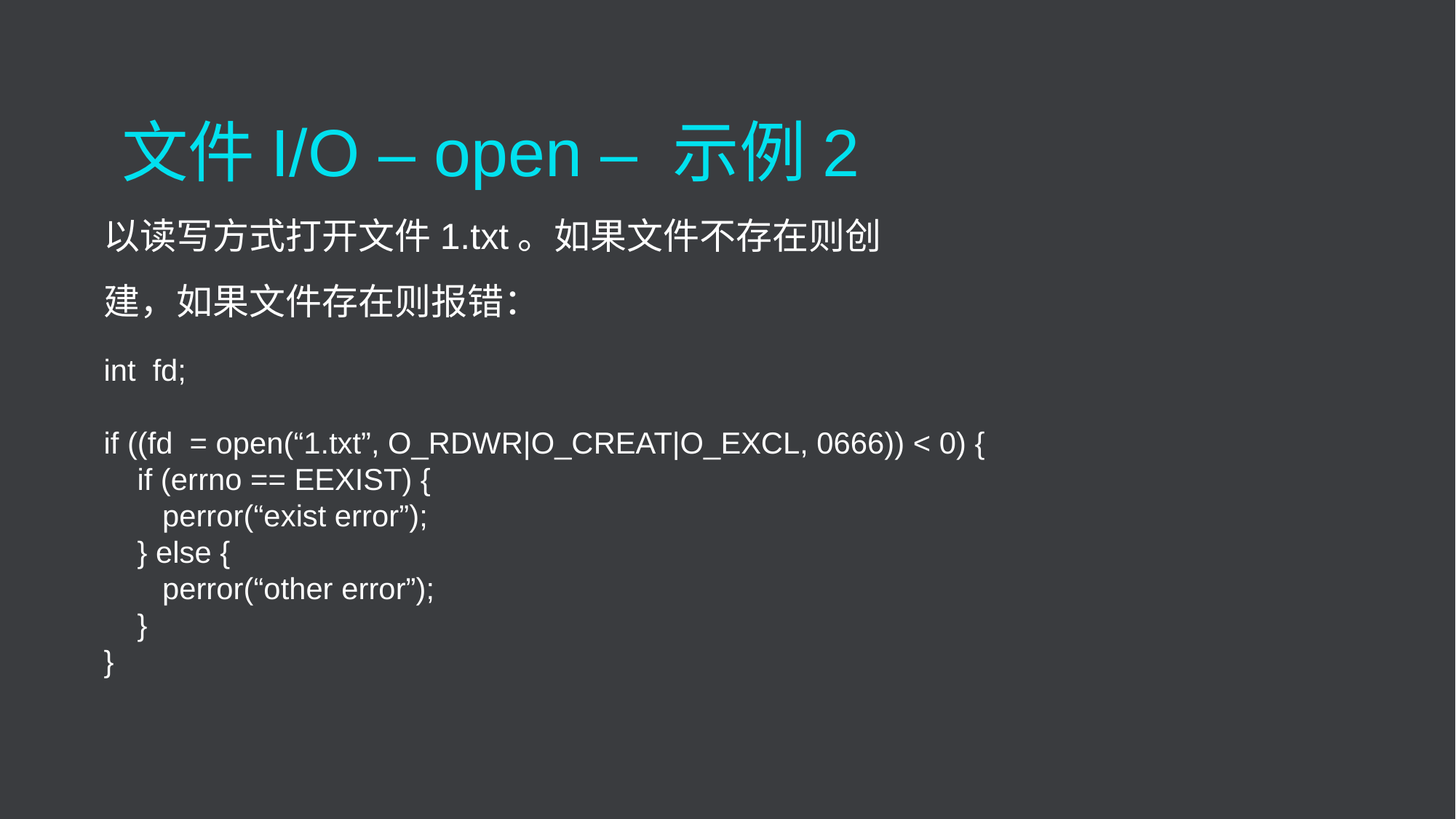

文件I/O – open – 示例2
以读写方式打开文件1.txt。如果文件不存在则创建，如果文件存在则报错：
int  fd;

if ((fd  = open(“1.txt”, O_RDWR|O_CREAT|O_EXCL, 0666)) < 0) {
    if (errno == EEXIST) {
       perror(“exist error”);
    } else {
       perror(“other error”);
    }
}